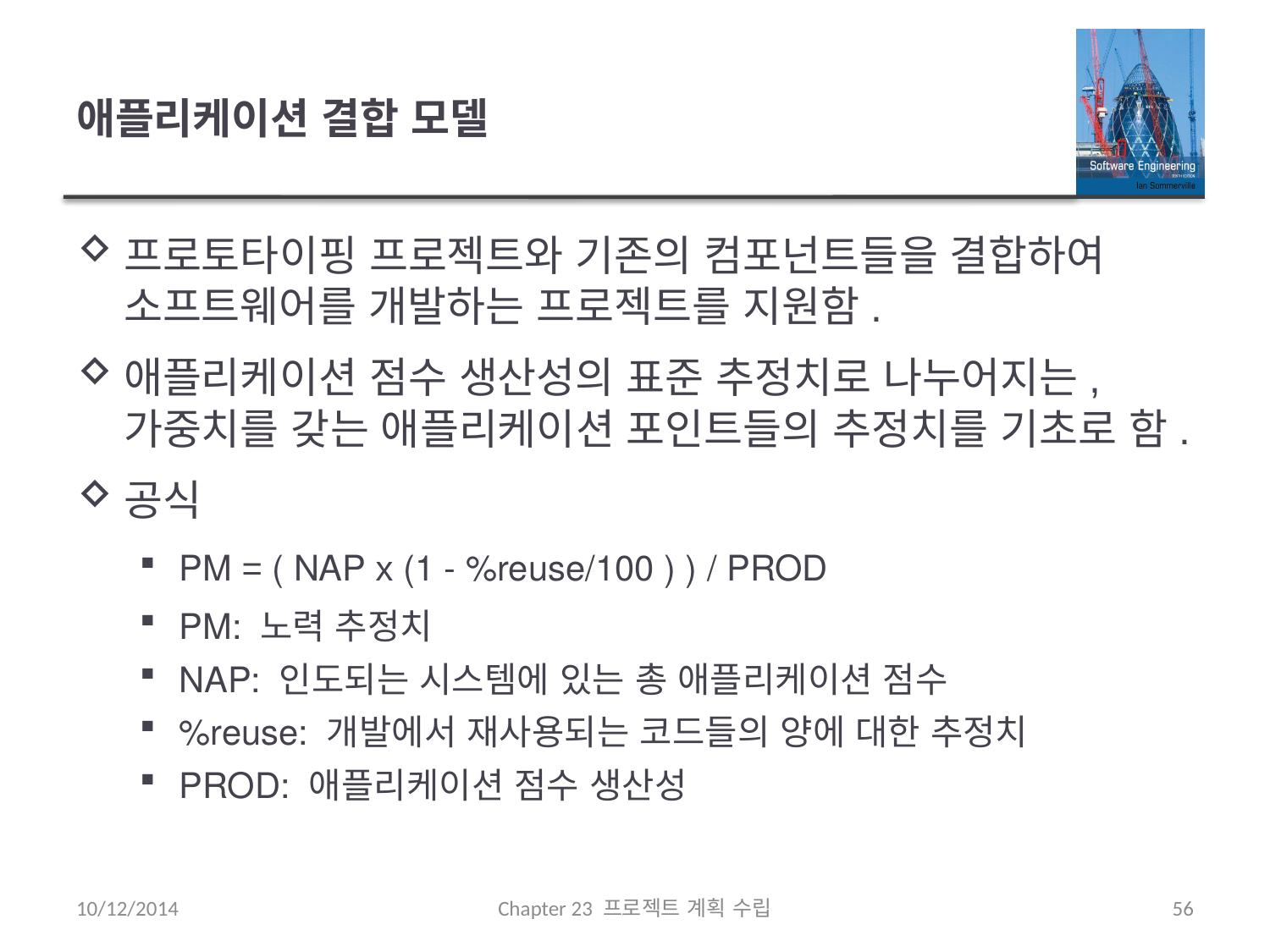

# 애플리케이션 결합 모델
프로토타이핑 프로젝트와 기존의 컴포넌트들을 결합하여 소프트웨어를 개발하는 프로젝트를 지원함.
애플리케이션 점수 생산성의 표준 추정치로 나누어지는, 가중치를 갖는 애플리케이션 포인트들의 추정치를 기초로 함.
공식
PM = ( NAP x (1 - %reuse/100 ) ) / PROD
PM: 노력 추정치
NAP: 인도되는 시스템에 있는 총 애플리케이션 점수
%reuse: 개발에서 재사용되는 코드들의 양에 대한 추정치
PROD: 애플리케이션 점수 생산성
10/12/2014
Chapter 23 프로젝트 계획 수립
56